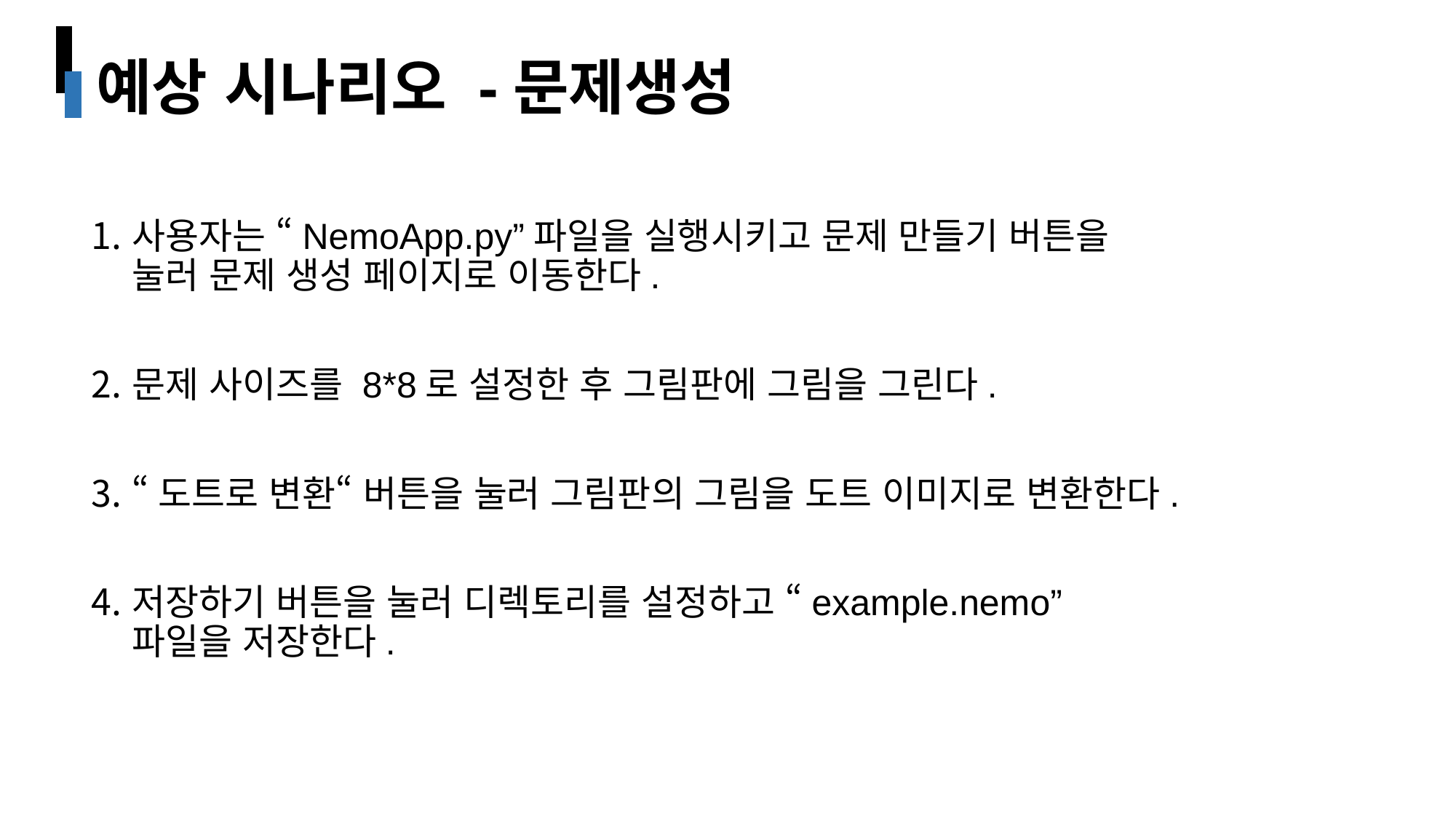

예상 시나리오 -문제생성

사용자는 “NemoApp.py”파일을 실행시키고 문제 만들기 버튼을 눌러 문제 생성 페이지로 이동한다.

문제 사이즈를 8*8로 설정한 후 그림판에 그림을 그린다.

“도트로 변환“ 버튼을 눌러 그림판의 그림을 도트 이미지로 변환한다.

저장하기 버튼을 눌러 디렉토리를 설정하고 “example.nemo”파일을 저장한다.